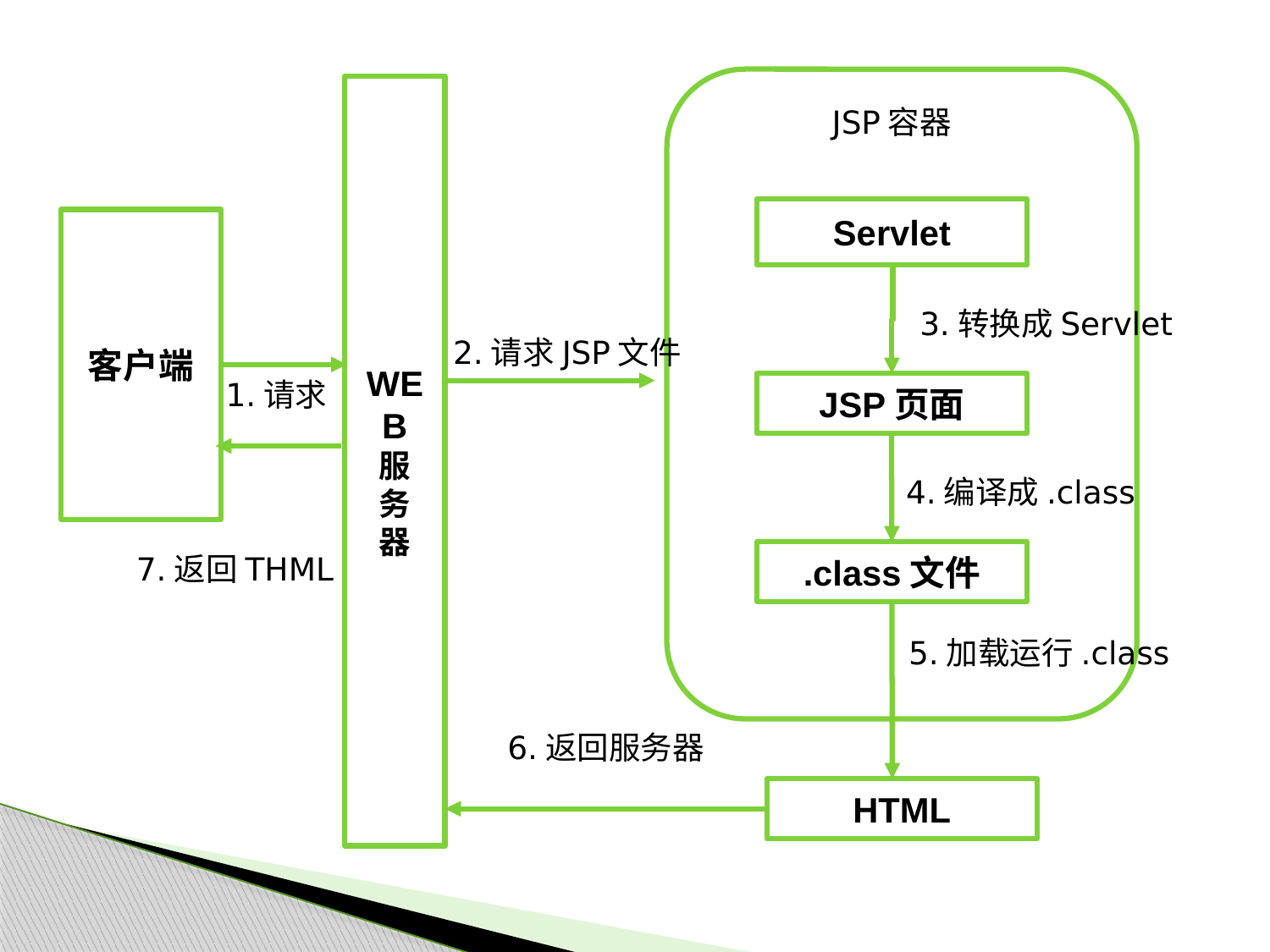

WEB
服
务
器
JSP容器
Servlet
客户端
3.转换成Servlet
2.请求JSP文件
1.请求
JSP页面
4.编译成.class
.class文件
7.返回THML

5.加载运行.class
6.返回服务器
HTML